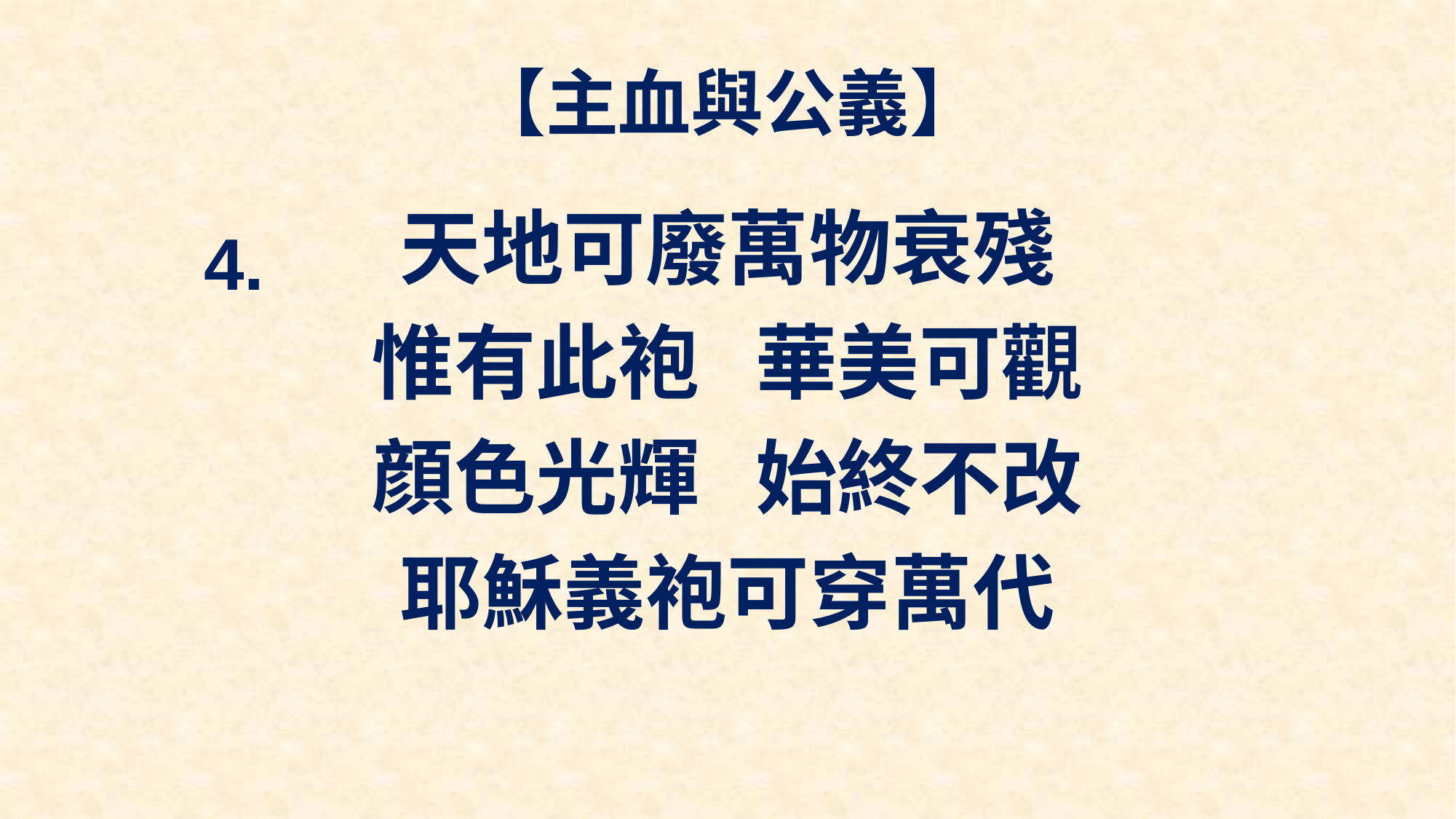

# 【主血與公義】
天地可廢萬物衰殘
惟有此袍   華美可觀
顔色光輝   始終不改
耶穌義袍可穿萬代
4.